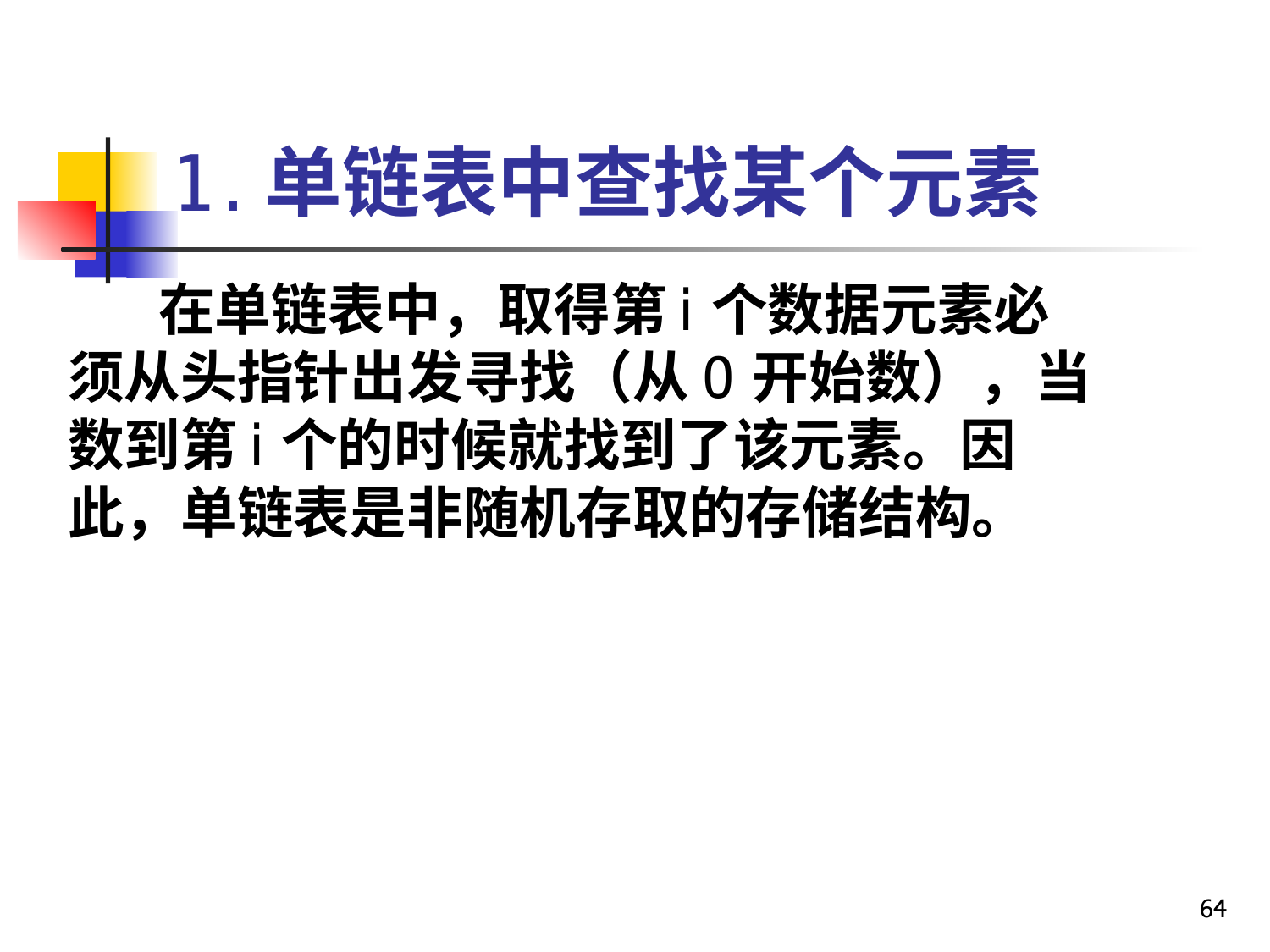

# 1.单链表中查找某个元素
      在单链表中，取得第i个数据元素必须从头指针出发寻找（从0开始数），当数到第i个的时候就找到了该元素。因此，单链表是非随机存取的存储结构。
64